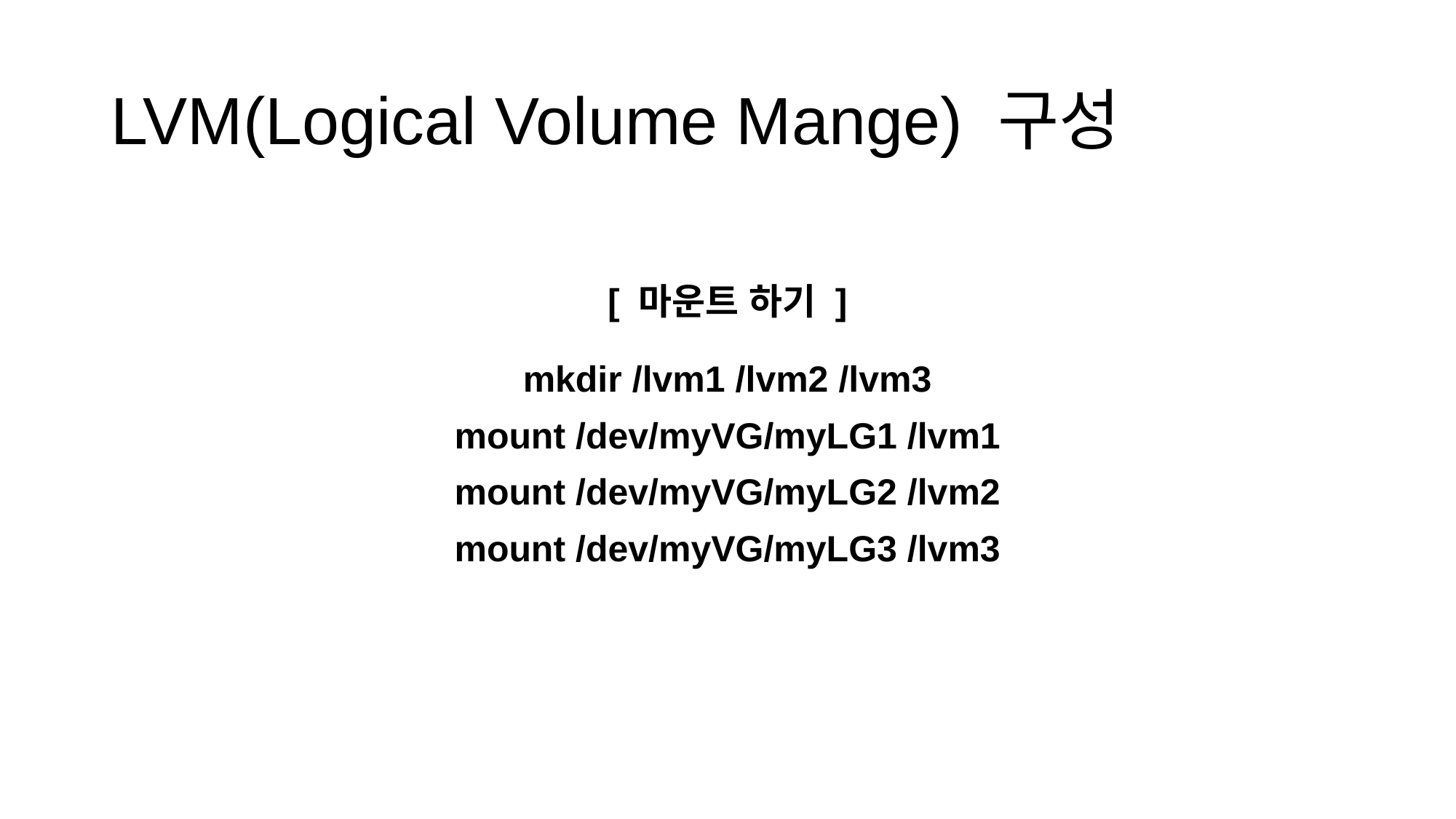

# LVM(Logical Volume Mange) 구성
[ 마운트 하기 ]
mkdir /lvm1 /lvm2 /lvm3
mount /dev/myVG/myLG1 /lvm1
mount /dev/myVG/myLG2 /lvm2
mount /dev/myVG/myLG3 /lvm3